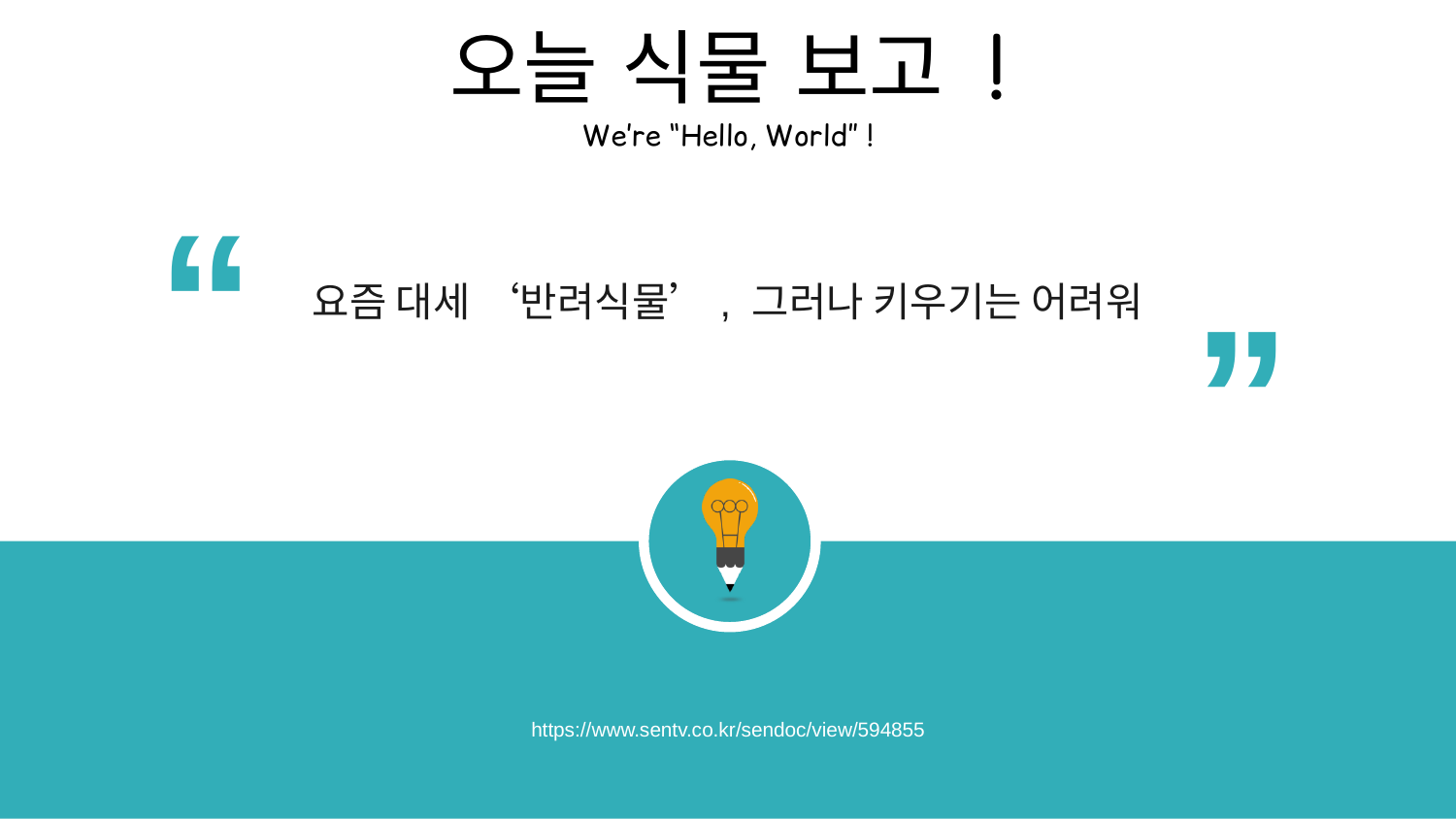

오늘 식물 보고 !
We’re “Hello, World” !
“
“
요즘 대세 ‘반려식물’, 그러나 키우기는 어려워

https://www.sentv.co.kr/sendoc/view/594855